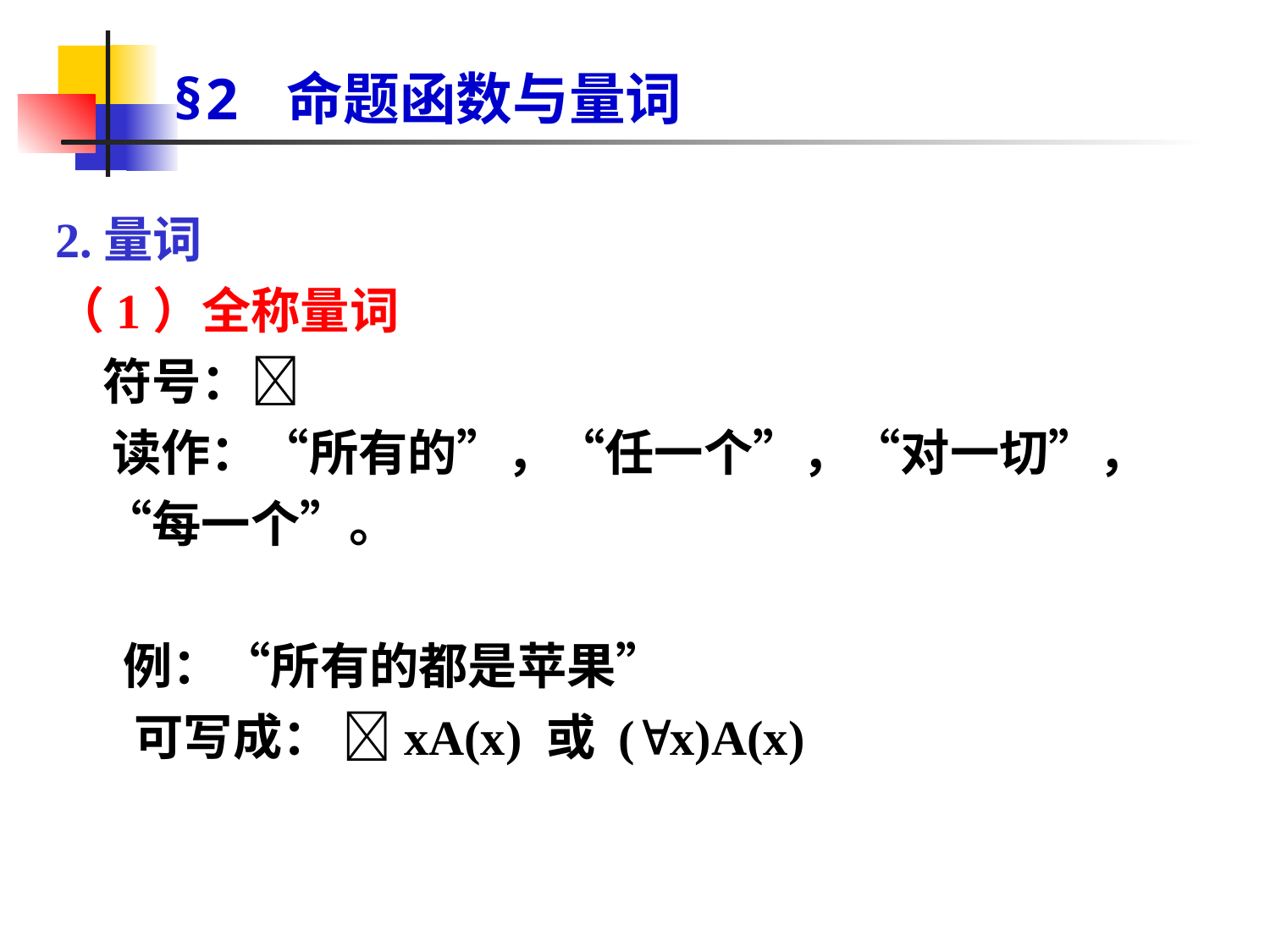

# §2 命题函数与量词
2.量词
（1）全称量词
符号：∀
    读作：“所有的”，“任一个”，“对一切”，“每一个”。
     例：“所有的都是苹果”
      可写成： ∀xA(x) 或 (∀x)A(x)

20